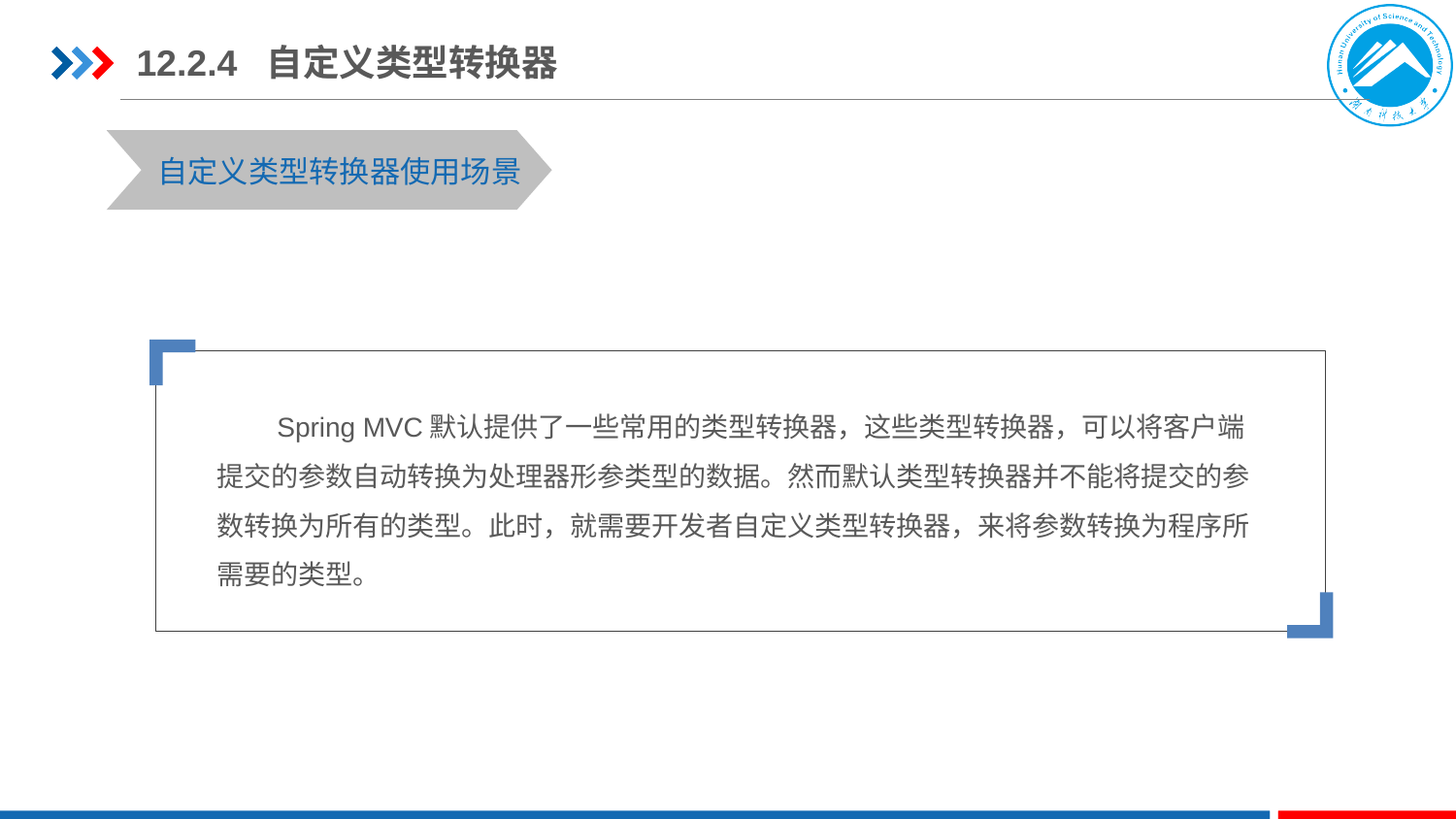

12.2.4  自定义类型转换器

自定义类型转换器使用场景

        Spring MVC默认提供了一些常用的类型转换器，这些类型转换器，可以将客户端提交的参数自动转换为处理器形参类型的数据。然而默认类型转换器并不能将提交的参数转换为所有的类型。此时，就需要开发者自定义类型转换器，来将参数转换为程序所需要的类型。